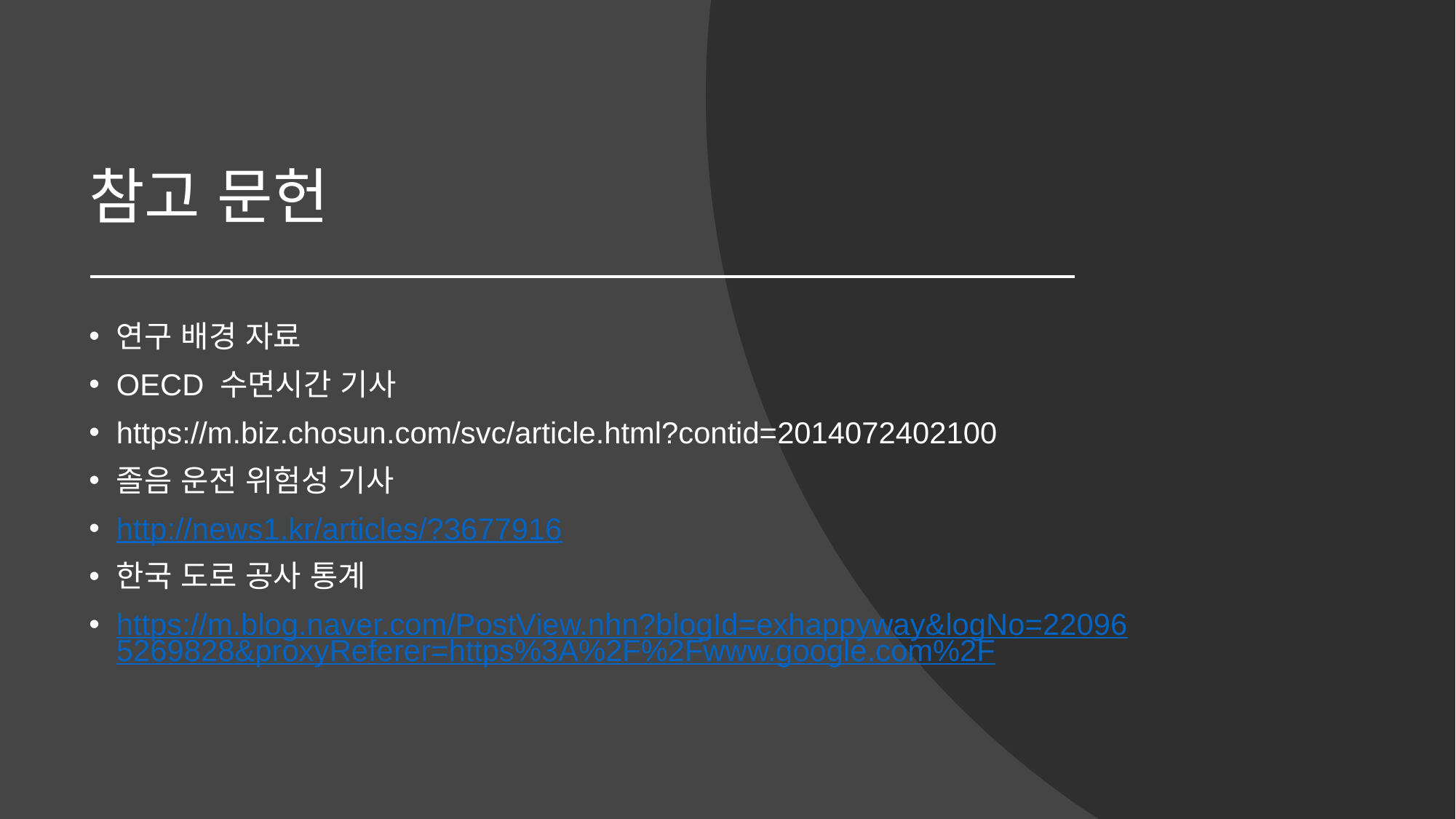

# 참고 문헌
연구 배경 자료
OECD 수면시간 기사
https://m.biz.chosun.com/svc/article.html?contid=2014072402100
졸음 운전 위험성 기사
http://news1.kr/articles/?3677916
한국 도로 공사 통계
https://m.blog.naver.com/PostView.nhn?blogId=exhappyway&logNo=220965269828&proxyReferer=https%3A%2F%2Fwww.google.com%2F